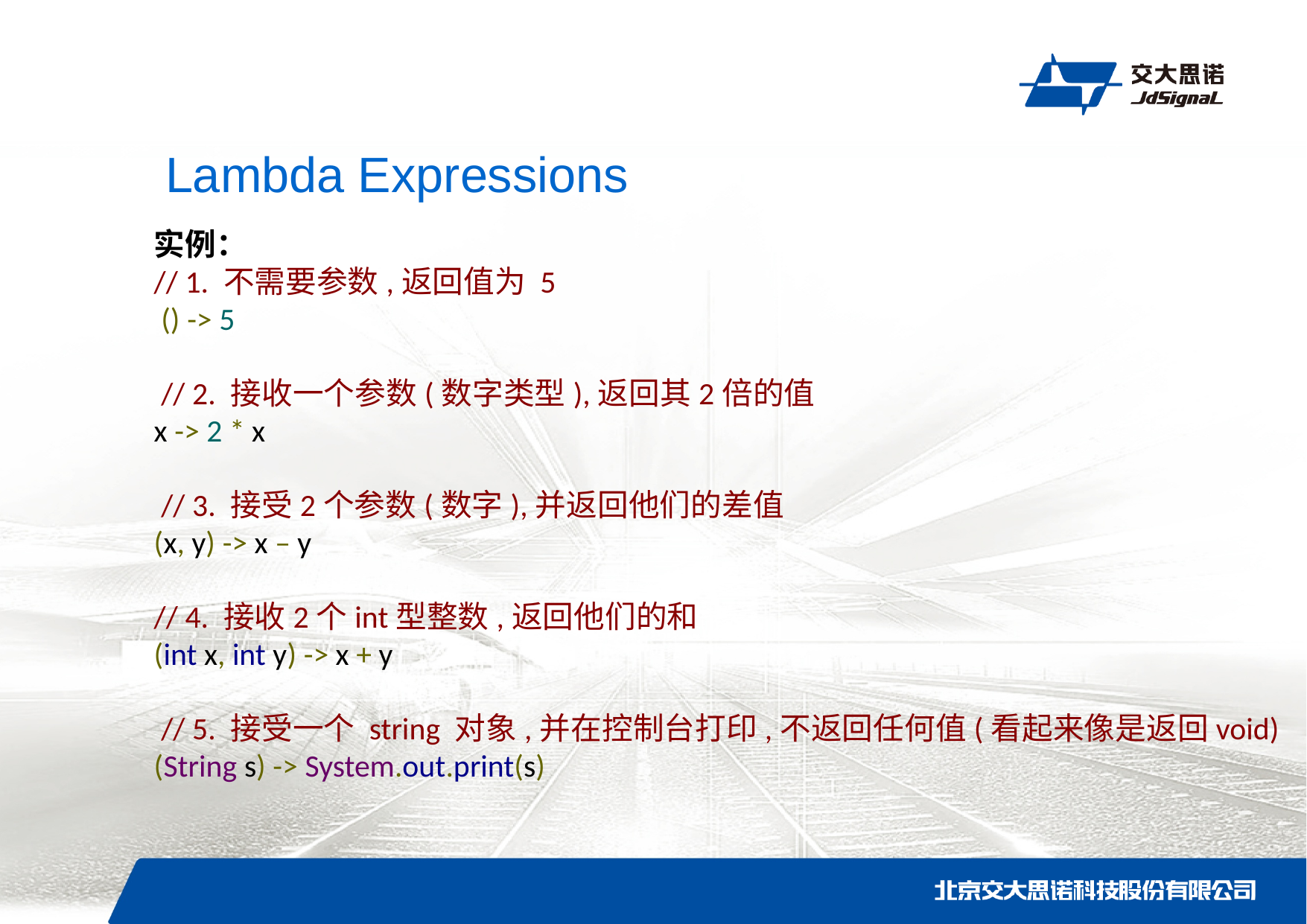

Lambda Expressions
实例：
// 1. 不需要参数,返回值为 5
 () -> 5

 // 2. 接收一个参数(数字类型),返回其2倍的值
x -> 2 * x

 // 3. 接受2个参数(数字),并返回他们的差值
(x, y) -> x – y

// 4. 接收2个int型整数,返回他们的和
(int x, int y) -> x + y

 // 5. 接受一个 string 对象,并在控制台打印,不返回任何值(看起来像是返回void)
(String s) -> System.out.print(s)